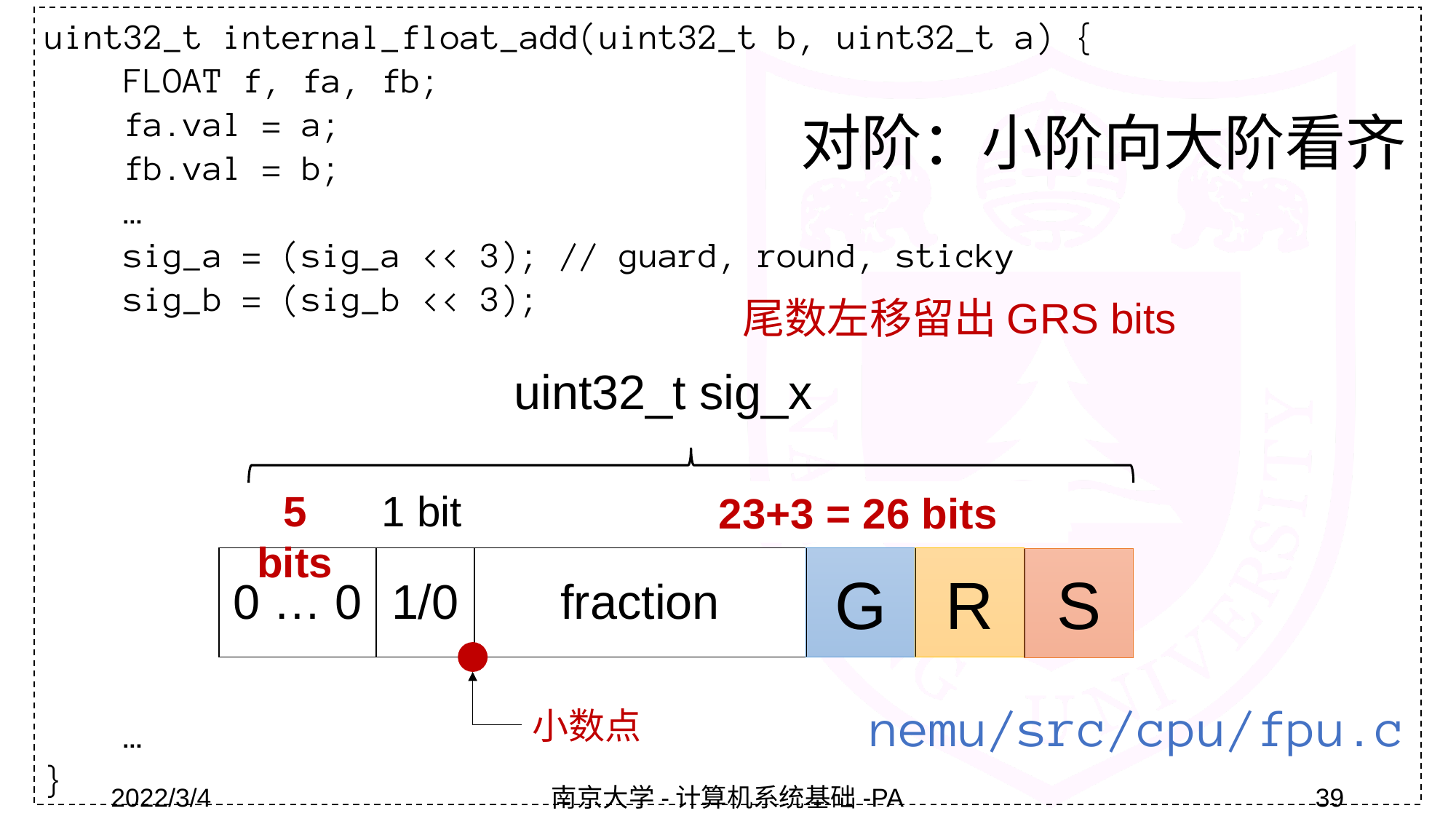

uint32_t internal_float_add(uint32_t b, uint32_t a) {
    FLOAT f, fa, fb;
    fa.val = a;
    fb.val = b;
    …
    sig_a = (sig_a << 3); // guard, round, sticky
    sig_b = (sig_b << 3);

    …
}

对阶：小阶向大阶看齐
尾数左移留出GRS bits
uint32_t sig_x
5 bits
1 bit
23+3 = 26 bits
| 0 … 0 | 1/0 | fraction |
| --- | --- | --- |
G
R
S

nemu/src/cpu/fpu.c
小数点
2022/3/4
南京大学-计算机系统基础-PA
39